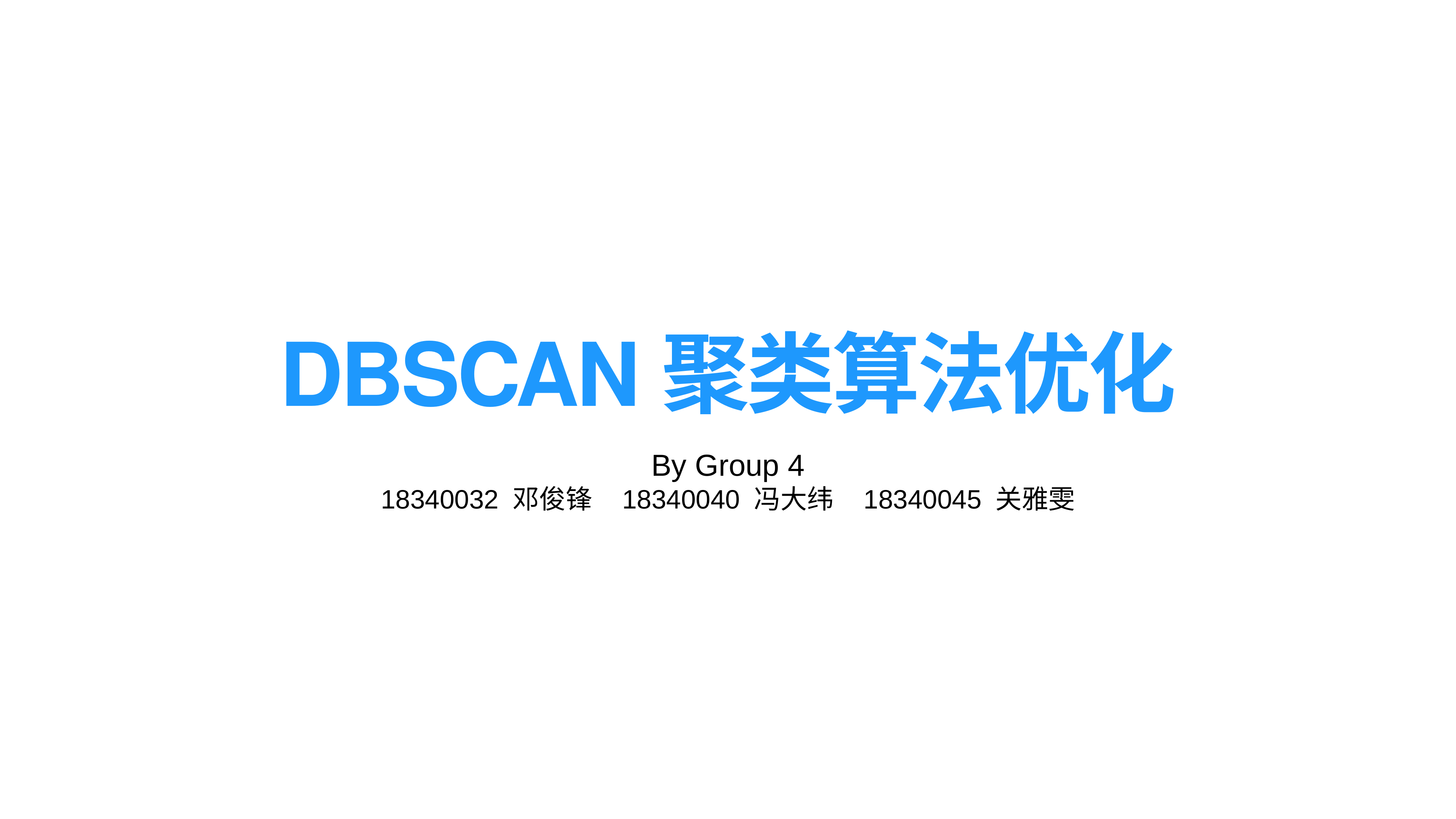

# DBSCAN聚类算法优化
By Group 4
18340032 邓俊锋    18340040 冯大纬    18340045 关雅雯